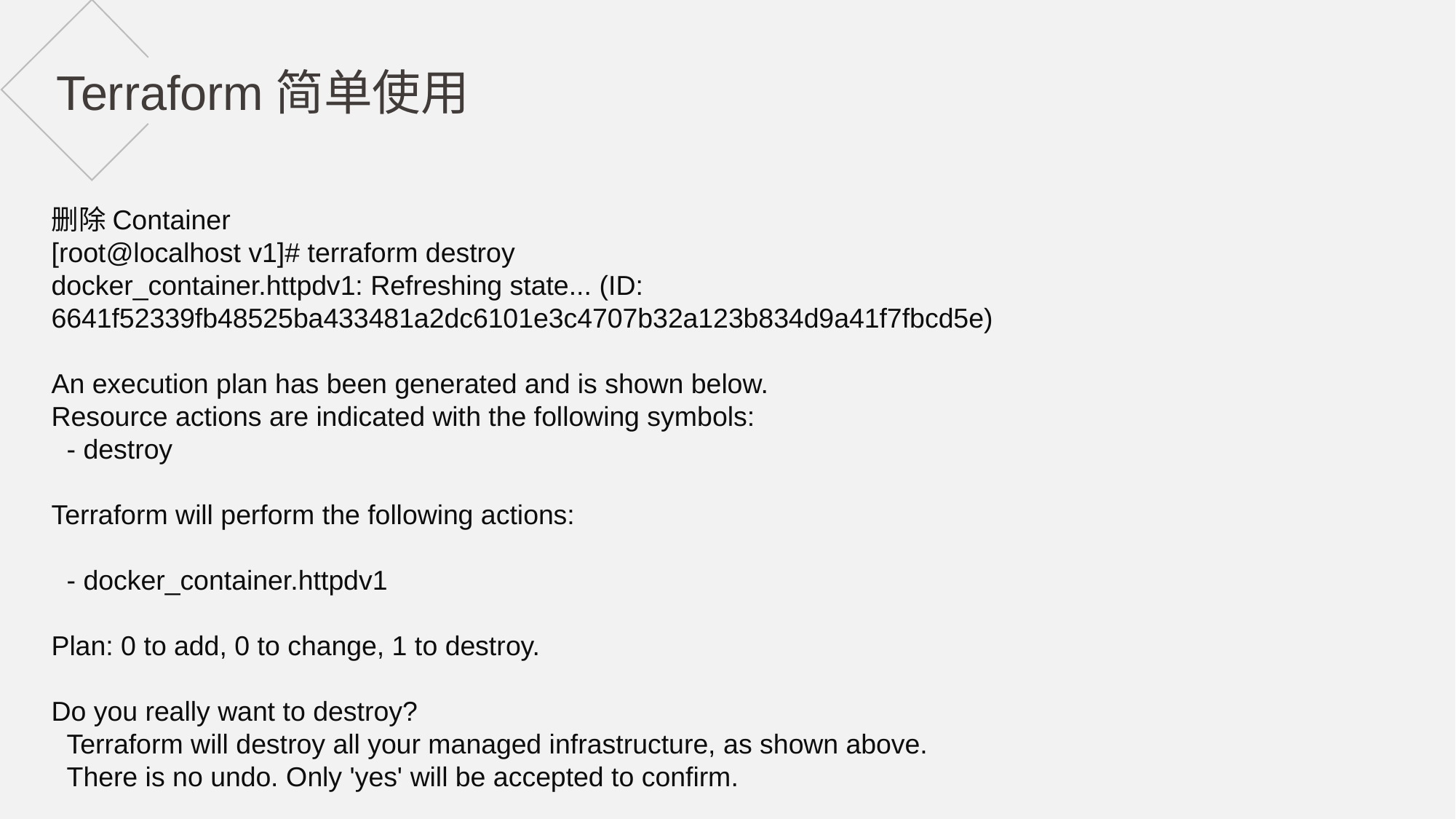

Terraform简单使用
删除Container
[root@localhost v1]# terraform destroy
docker_container.httpdv1: Refreshing state... (ID: 6641f52339fb48525ba433481a2dc6101e3c4707b32a123b834d9a41f7fbcd5e)

An execution plan has been generated and is shown below.
Resource actions are indicated with the following symbols:
  - destroy

Terraform will perform the following actions:

  - docker_container.httpdv1

Plan: 0 to add, 0 to change, 1 to destroy.

Do you really want to destroy?
  Terraform will destroy all your managed infrastructure, as shown above.
  There is no undo. Only 'yes' will be accepted to confirm.